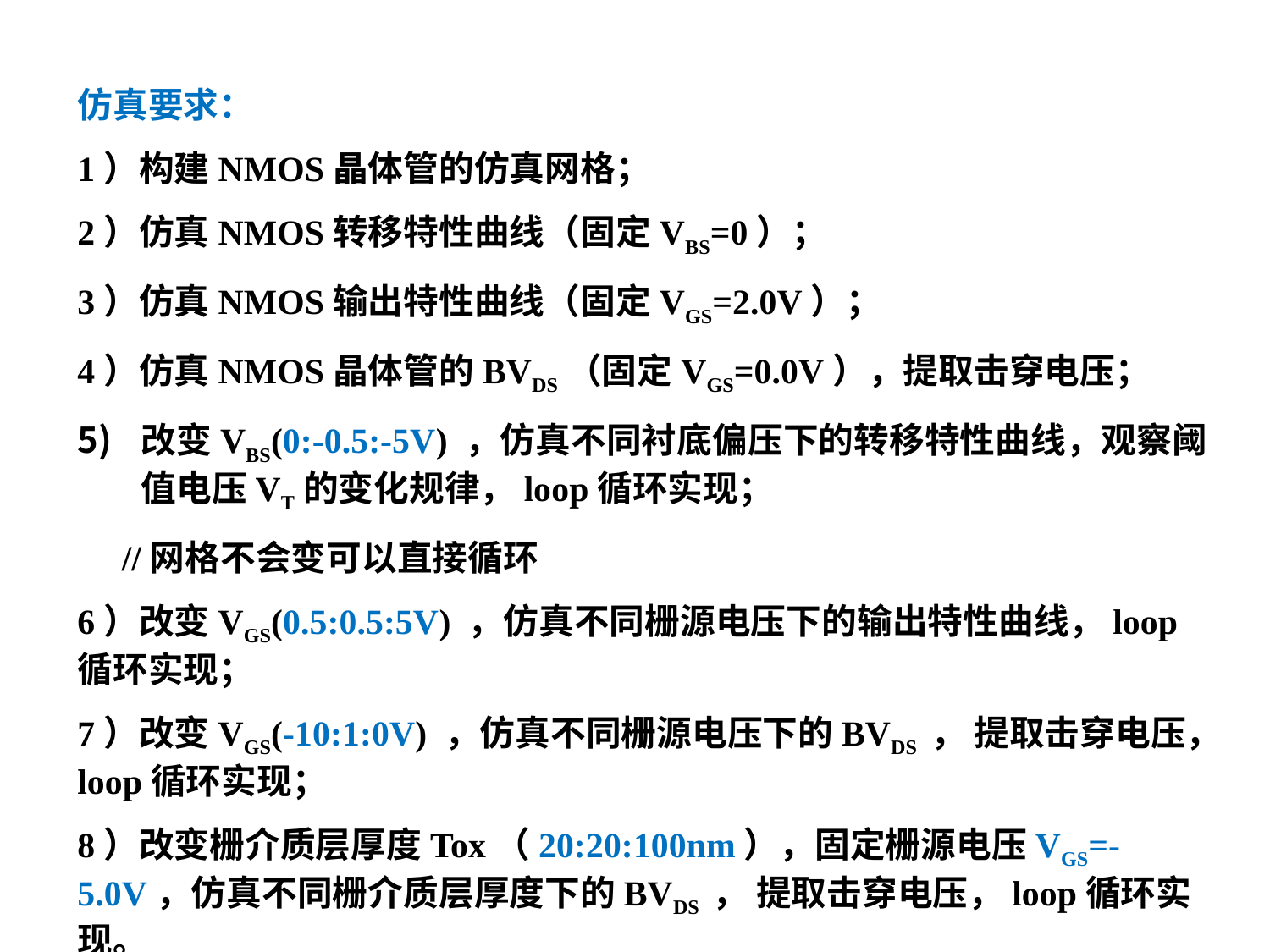

仿真要求：
1）构建NMOS晶体管的仿真网格；
2）仿真NMOS转移特性曲线（固定VBS=0）；
3）仿真NMOS输出特性曲线（固定VGS=2.0V）；
4）仿真NMOS晶体管的BVDS（固定VGS=0.0V），提取击穿电压；
改变VBS(0:-0.5:-5V) ，仿真不同衬底偏压下的转移特性曲线，观察阈值电压VT的变化规律，loop循环实现；
     //网格不会变可以直接循环
6）改变VGS(0.5:0.5:5V) ，仿真不同栅源电压下的输出特性曲线，loop循环实现；
7）改变VGS(-10:1:0V) ，仿真不同栅源电压下的BVDS ， 提取击穿电压，loop循环实现；
8）改变栅介质层厚度Tox（20:20:100nm），固定栅源电压VGS=-5.0V，仿真不同栅介质层厚度下的BVDS ， 提取击穿电压，loop循环实现。
   //需要输出数据再循环画图